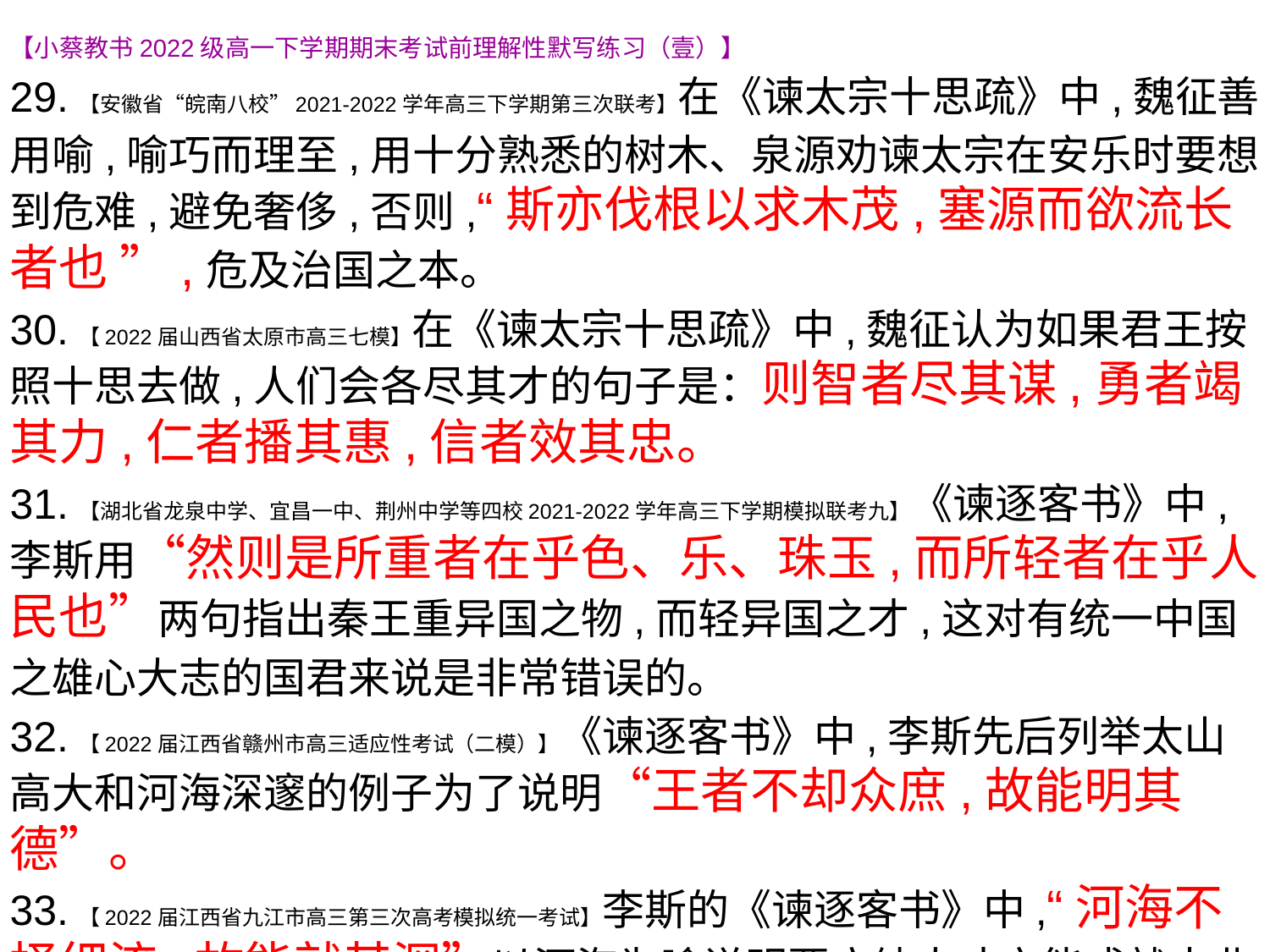

【小蔡教书2022级高一下学期期末考试前理解性默写练习（壹）】
29.【安徽省“皖南八校”2021-2022学年高三下学期第三次联考】在《谏太宗十思疏》中,魏征善用喻,喻巧而理至,用十分熟悉的树木、泉源劝谏太宗在安乐时要想到危难,避免奢侈,否则,“斯亦伐根以求木茂,塞源而欲流长者也 ”,危及治国之本。
30.【2022届山西省太原市高三七模】在《谏太宗十思疏》中,魏征认为如果君王按照十思去做,人们会各尽其才的句子是：则智者尽其谋,勇者竭其力,仁者播其惠,信者效其忠。
31.【湖北省龙泉中学、宜昌一中、荆州中学等四校2021-2022学年高三下学期模拟联考九】《谏逐客书》中,李斯用“然则是所重者在乎色、乐、珠玉,而所轻者在乎人民也”两句指出秦王重异国之物,而轻异国之才,这对有统一中国之雄心大志的国君来说是非常错误的。
32.【2022届江西省赣州市高三适应性考试（二模）】《谏逐客书》中,李斯先后列举太山高大和河海深邃的例子为了说明“王者不却众庶,故能明其德”。
33.【2022届江西省九江市高三第三次高考模拟统一考试】李斯的《谏逐客书》中,“河海不择细流,故能就其深”以河海为喻说明要广纳人才方能成就大业。